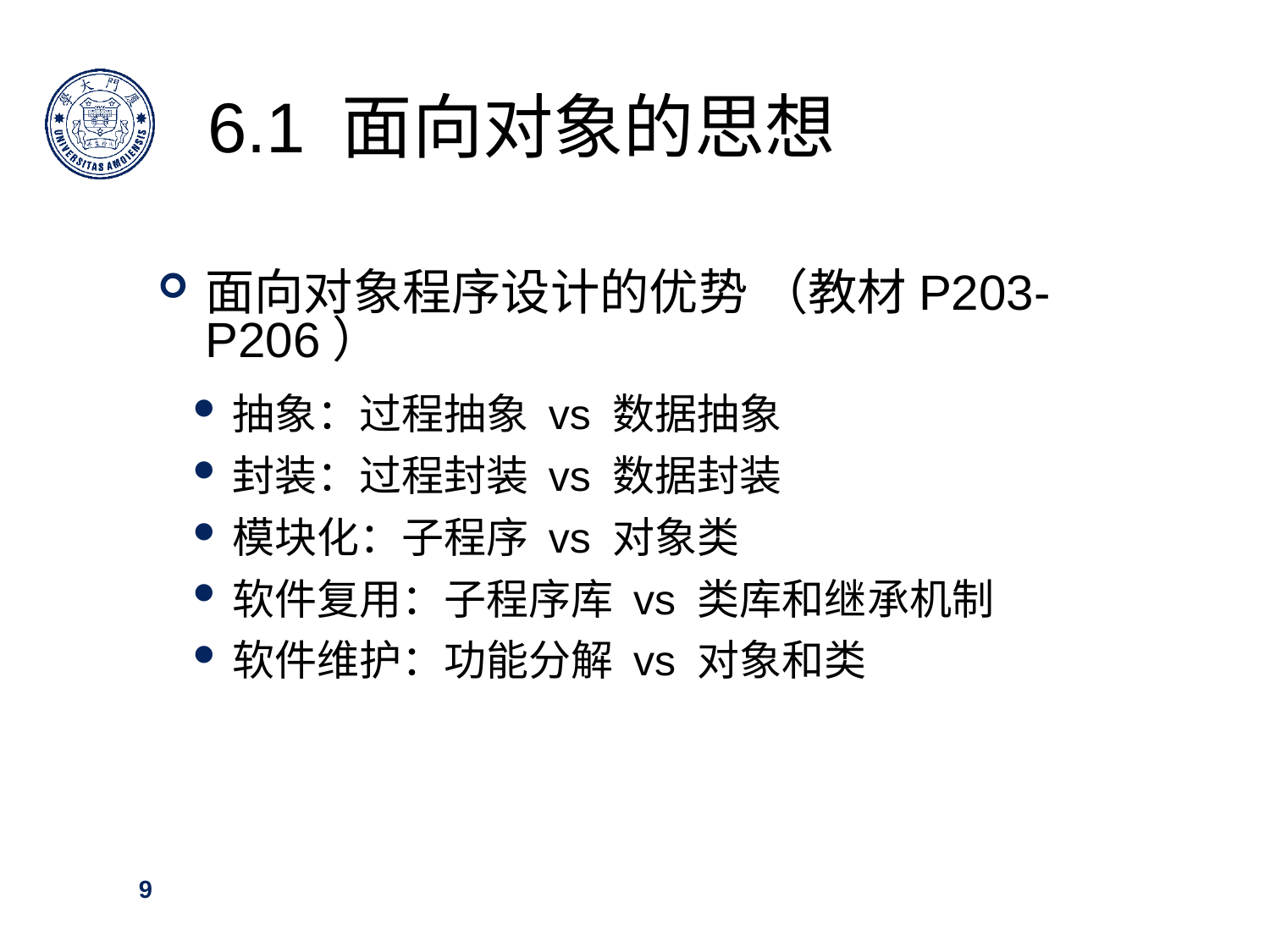

6.1 面向对象的思想
面向对象程序设计的优势 （教材P203-P206）
抽象：过程抽象 vs 数据抽象
封装：过程封装 vs 数据封装
模块化：子程序 vs 对象类
软件复用：子程序库 vs 类库和继承机制
软件维护：功能分解 vs 对象和类

9